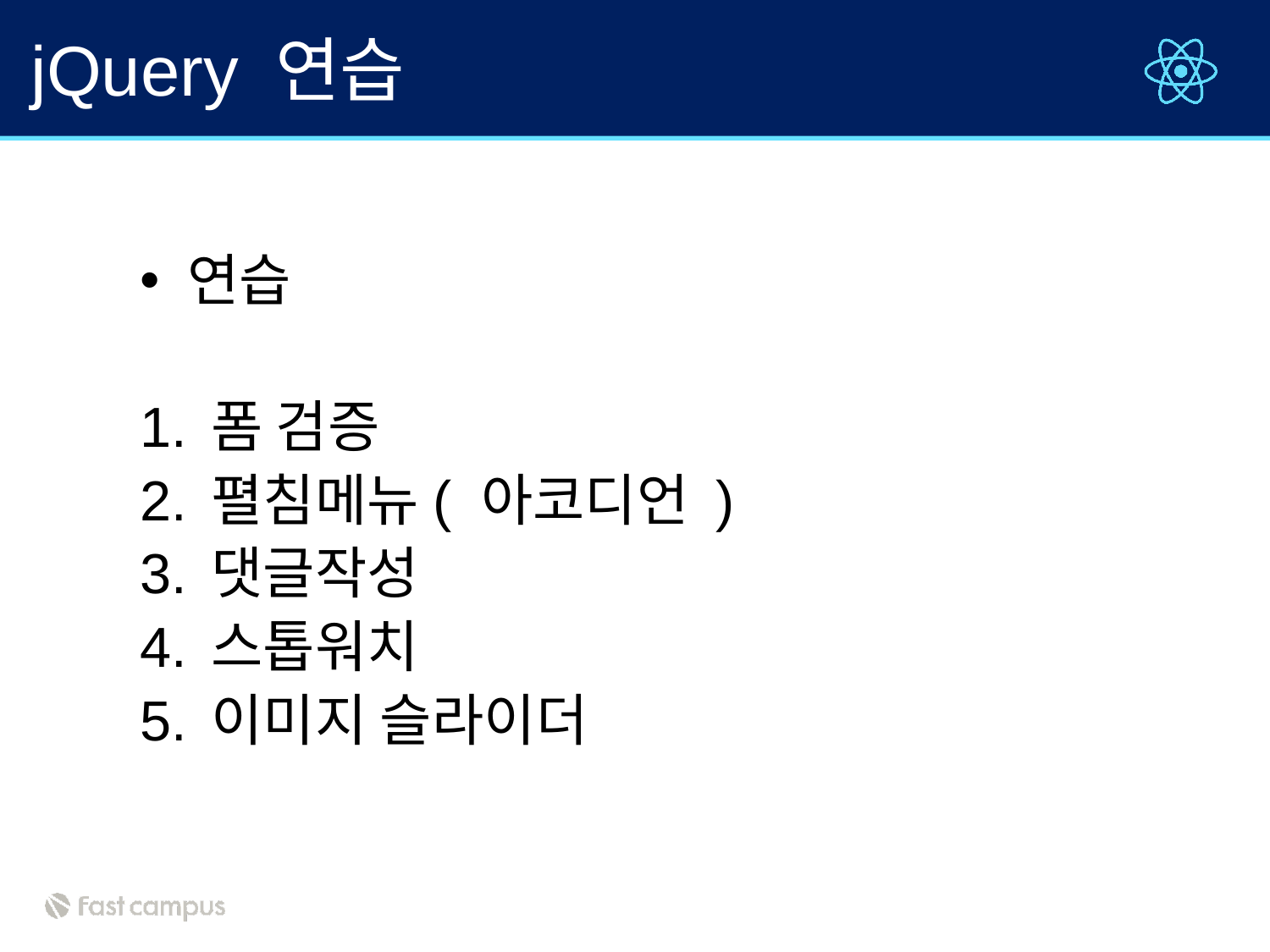

# jQuery 연습
연습

폼 검증
펼침메뉴( 아코디언 )
댓글작성
스톱워치
이미지 슬라이더